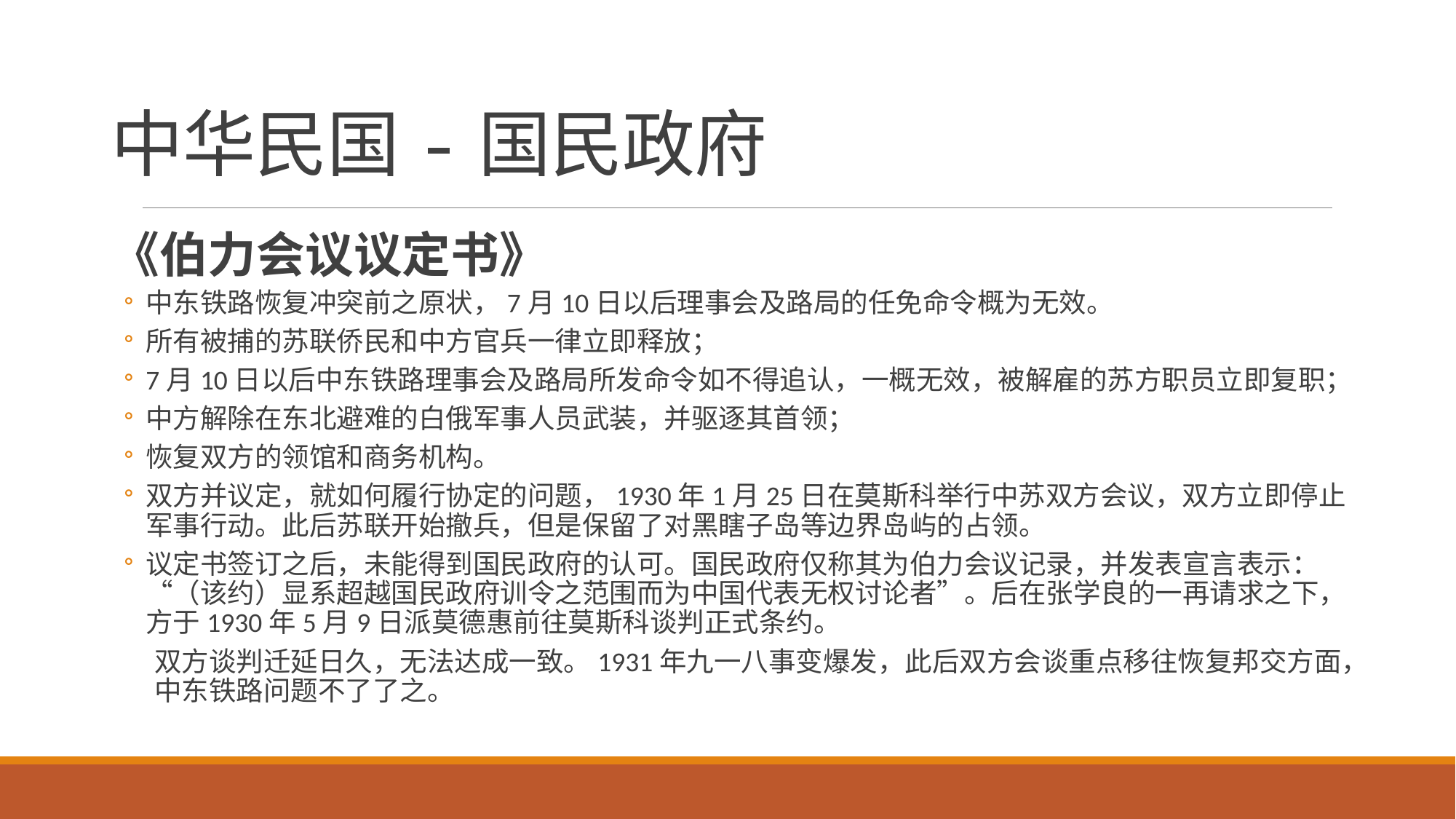

# 中华民国-国民政府
《伯力会议议定书》
中东铁路恢复冲突前之原状，7月10日以后理事会及路局的任免命令概为无效。
所有被捕的苏联侨民和中方官兵一律立即释放；
7月10日以后中东铁路理事会及路局所发命令如不得追认，一概无效，被解雇的苏方职员立即复职；
中方解除在东北避难的白俄军事人员武装，并驱逐其首领；
恢复双方的领馆和商务机构。
双方并议定，就如何履行协定的问题，1930年1月25日在莫斯科举行中苏双方会议，双方立即停止军事行动。此后苏联开始撤兵，但是保留了对黑瞎子岛等边界岛屿的占领。
议定书签订之后，未能得到国民政府的认可。国民政府仅称其为伯力会议记录，并发表宣言表示：“（该约）显系超越国民政府训令之范围而为中国代表无权讨论者”。后在张学良的一再请求之下，方于1930年5月9日派莫德惠前往莫斯科谈判正式条约。
双方谈判迁延日久，无法达成一致。1931年九一八事变爆发，此后双方会谈重点移往恢复邦交方面，中东铁路问题不了了之。